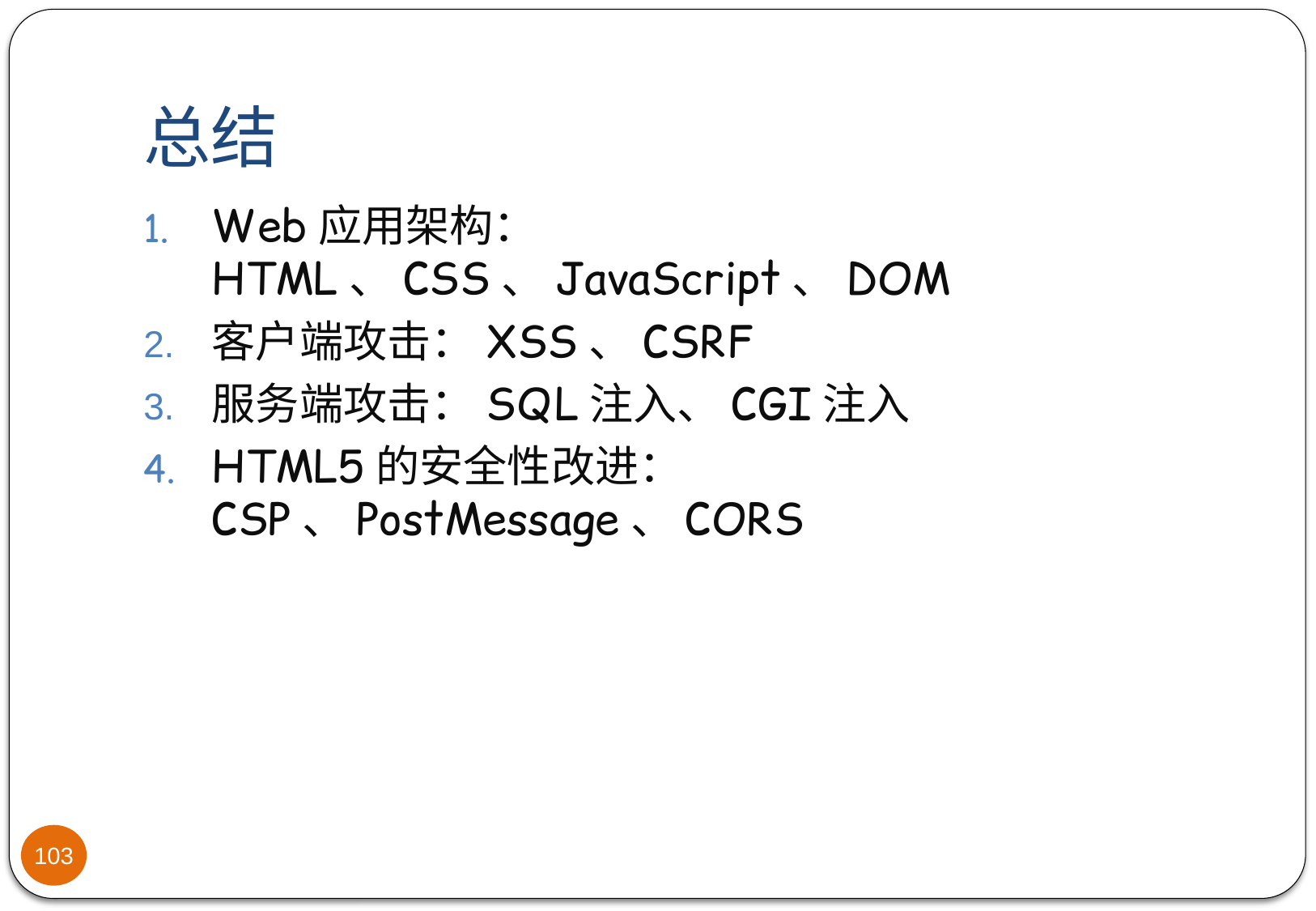

# 总结
Web应用架构：HTML、CSS、JavaScript、DOM
客户端攻击：XSS、CSRF
服务端攻击：SQL注入、CGI注入
HTML5的安全性改进：CSP、PostMessage、CORS
103